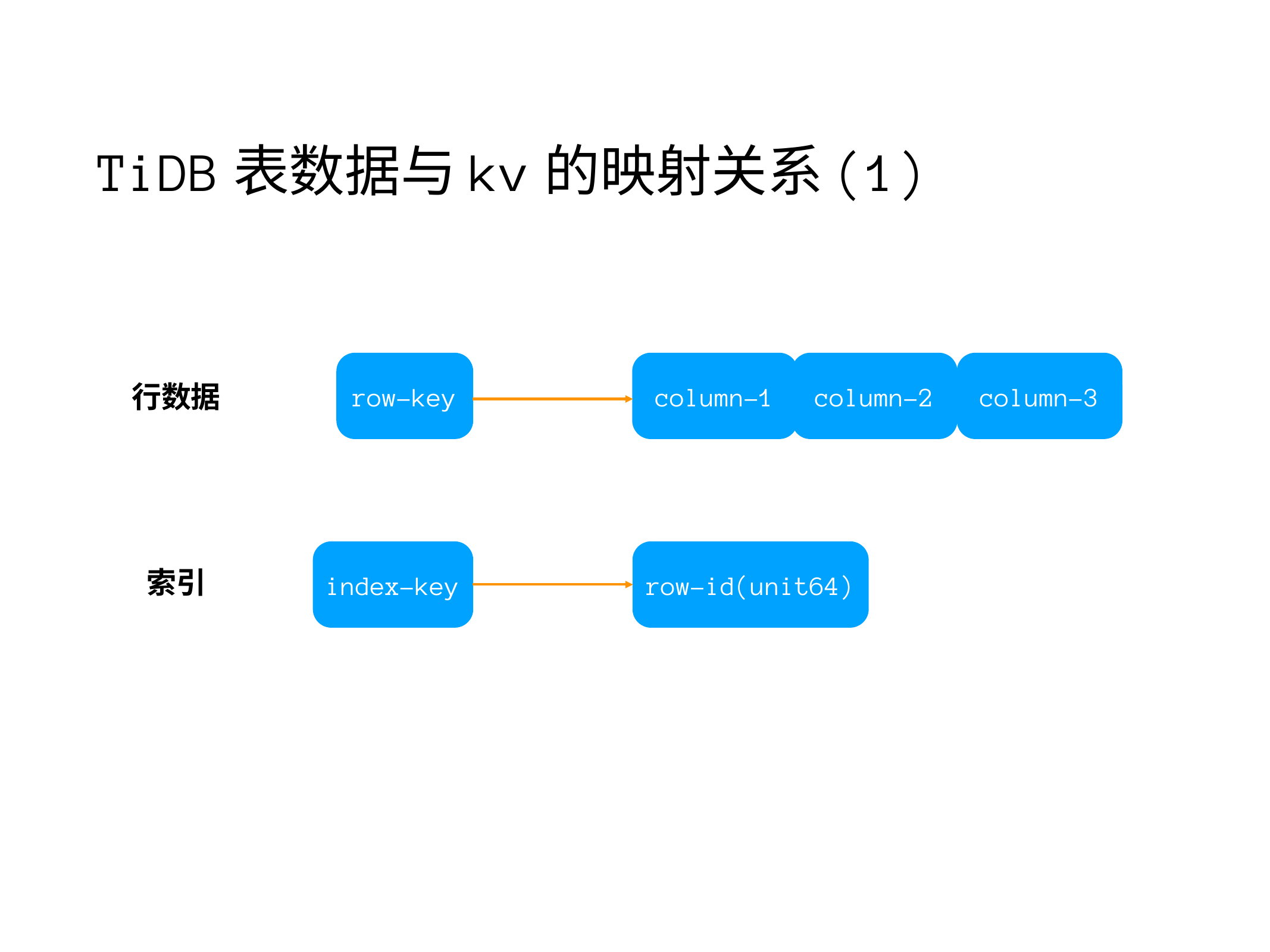

# TiDB表数据与kv的映射关系(1)
row-key
column-1
column-2
column-3
行数据

index-key
row-id(unit64)
索引